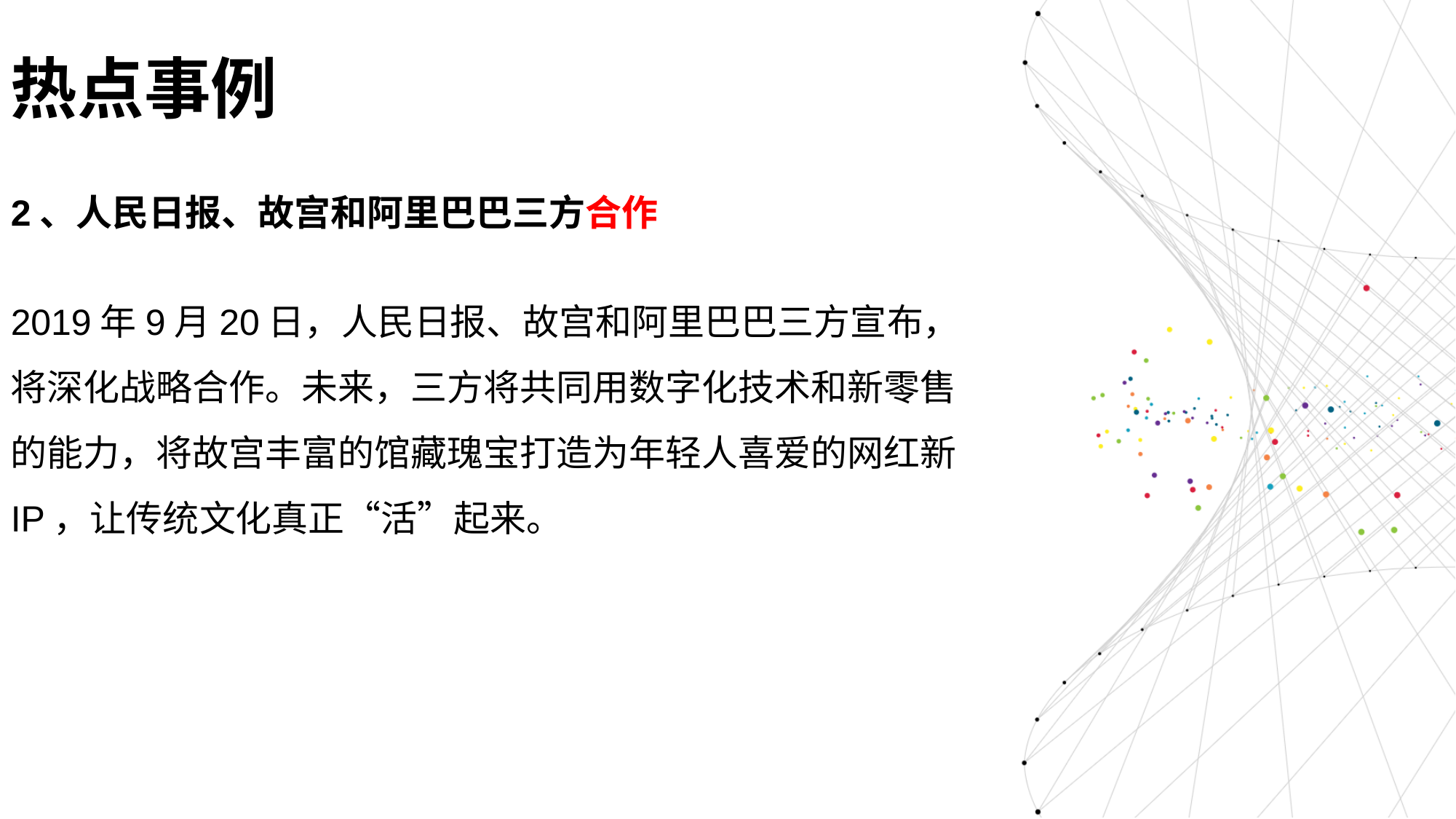

热点事例
2、人民日报、故宫和阿里巴巴三方合作

2019年9月20日，人民日报、故宫和阿里巴巴三方宣布，将深化战略合作。未来，三方将共同用数字化技术和新零售的能力，将故宫丰富的馆藏瑰宝打造为年轻人喜爱的网红新IP，让传统文化真正“活”起来。